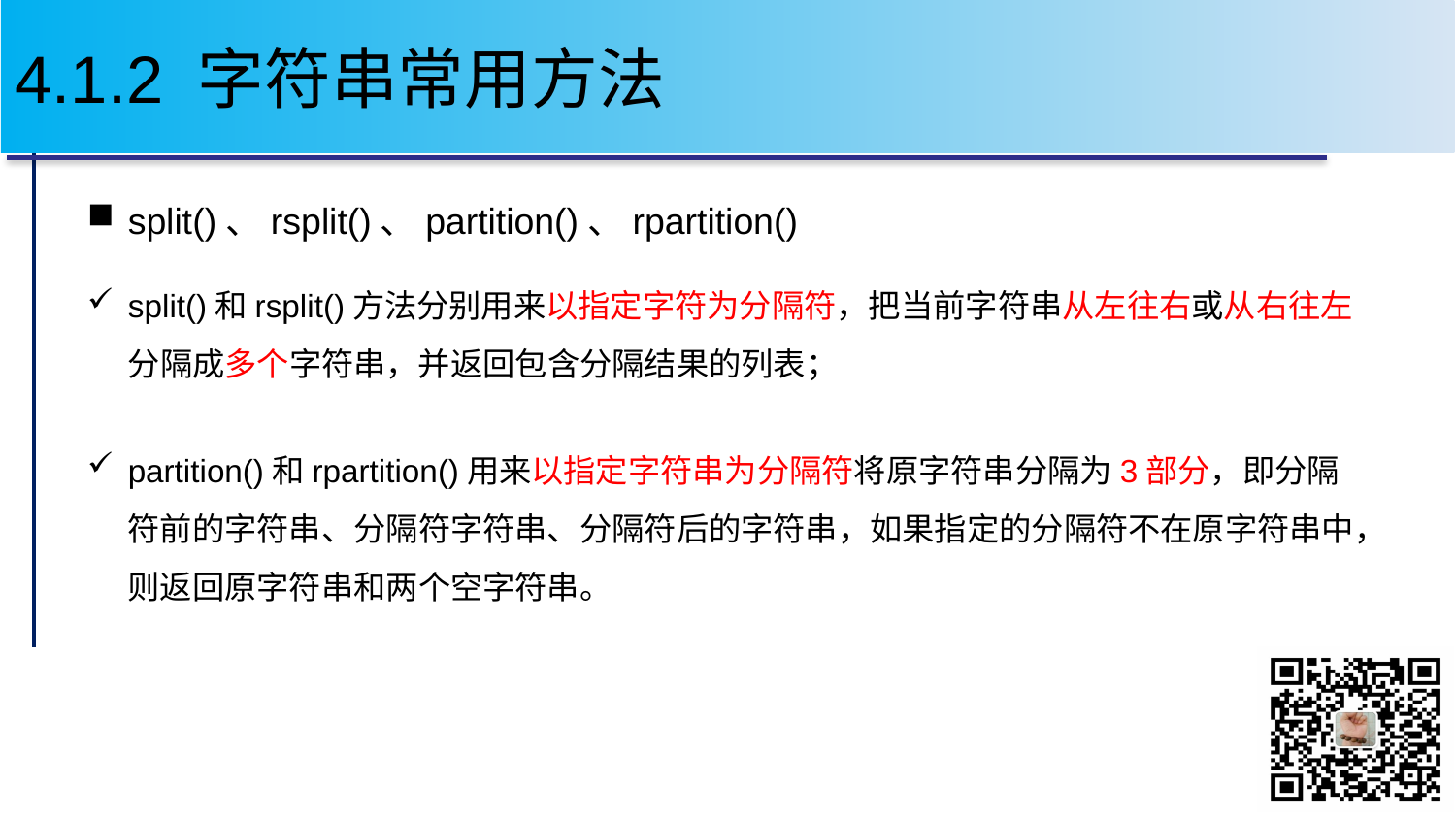

# 4.1.2 字符串常用方法
split()、rsplit()、partition()、rpartition()
split()和rsplit()方法分别用来以指定字符为分隔符，把当前字符串从左往右或从右往左分隔成多个字符串，并返回包含分隔结果的列表；
partition()和rpartition()用来以指定字符串为分隔符将原字符串分隔为3部分，即分隔符前的字符串、分隔符字符串、分隔符后的字符串，如果指定的分隔符不在原字符串中，则返回原字符串和两个空字符串。
17